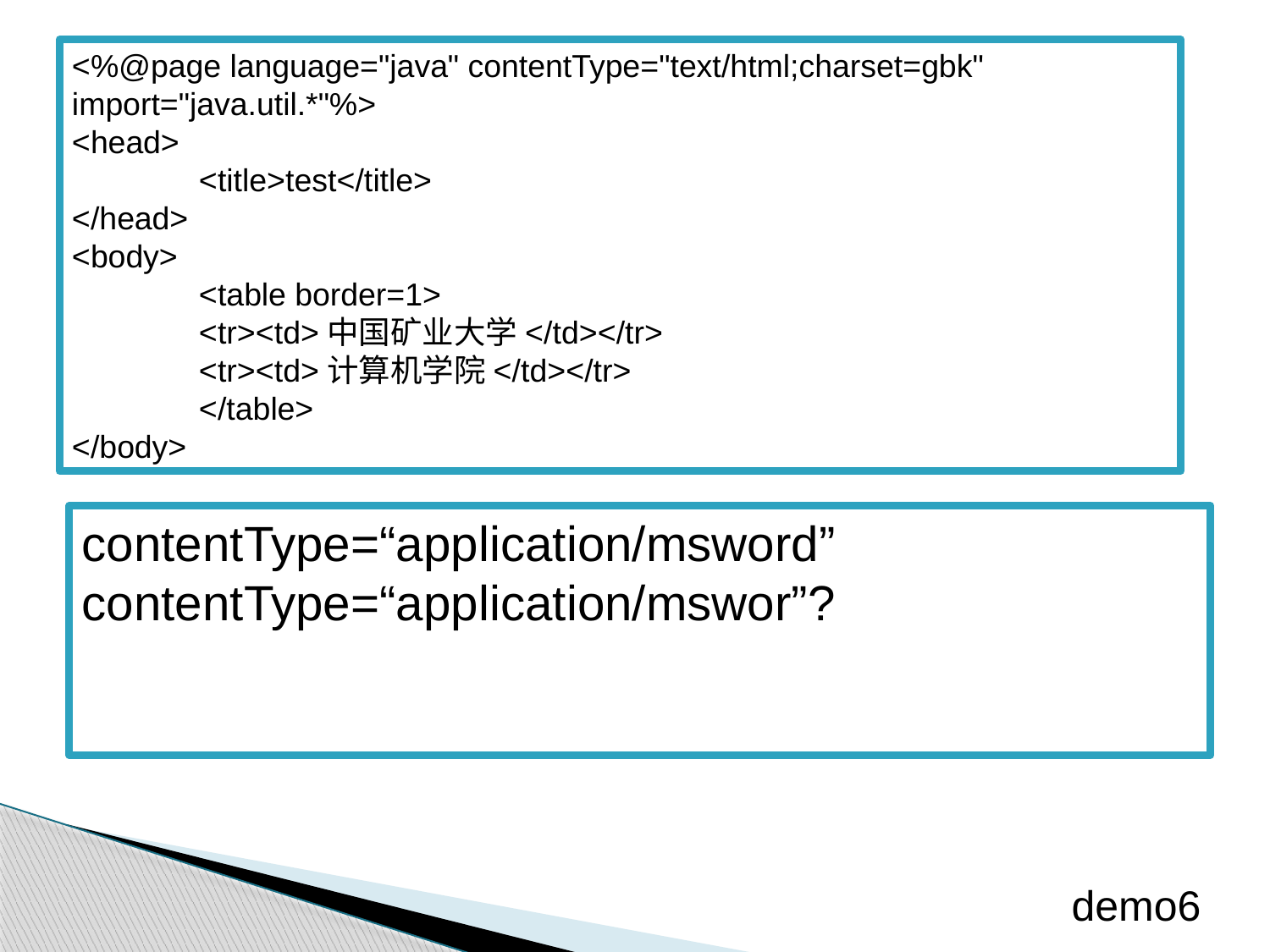

#
<%@page language="java" contentType="text/html;charset=gbk" import="java.util.*"%>
<head>
	<title>test</title>
</head>
<body>
	<table border=1>
	<tr><td>中国矿业大学</td></tr>
	<tr><td>计算机学院</td></tr>
	</table>
</body>

contentType=“application/msword”
contentType=“application/mswor”?

demo6